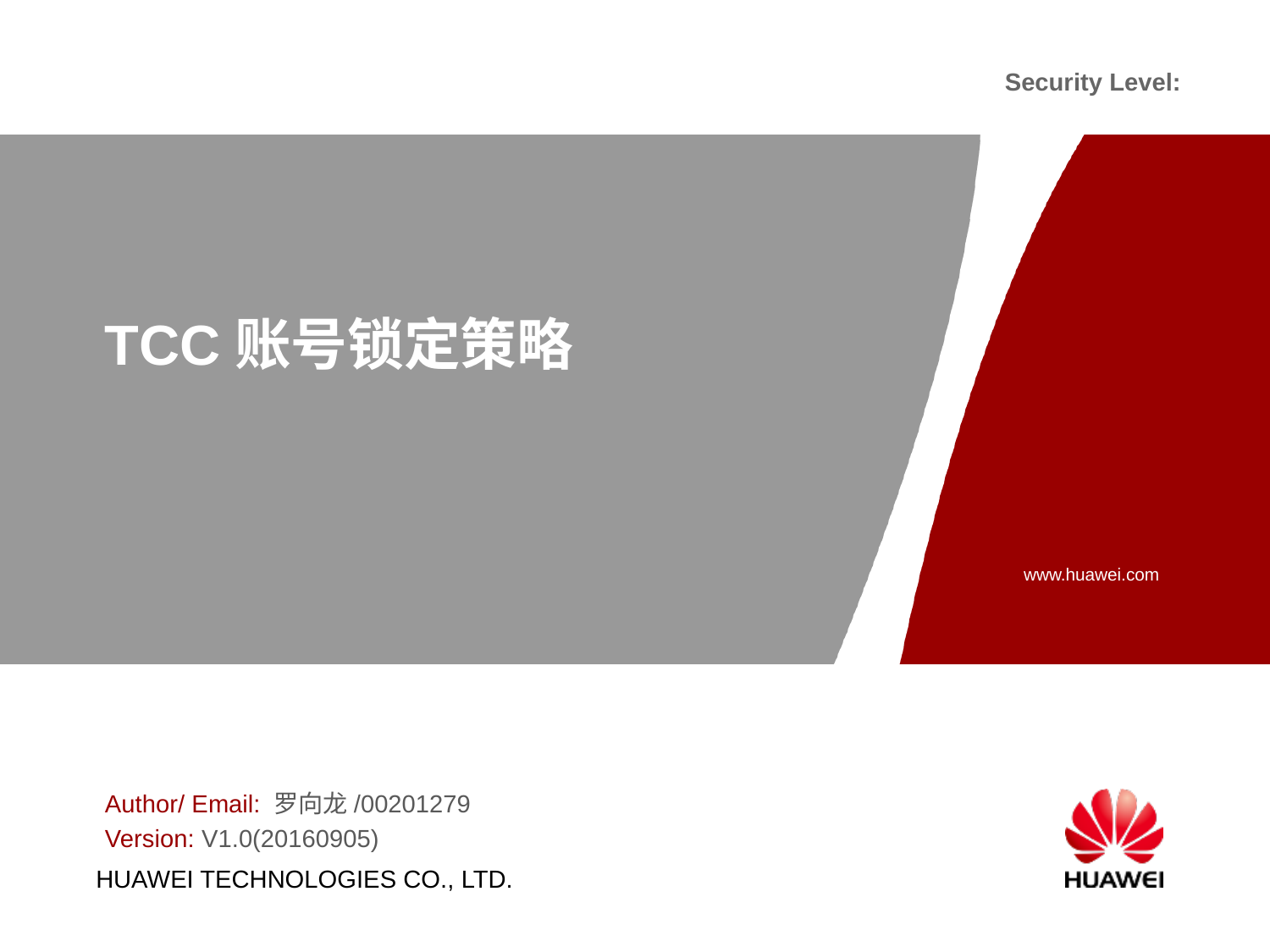

# TCC账号锁定策略

Author/ Email: 罗向龙/00201279
Version: V1.0(20160905)